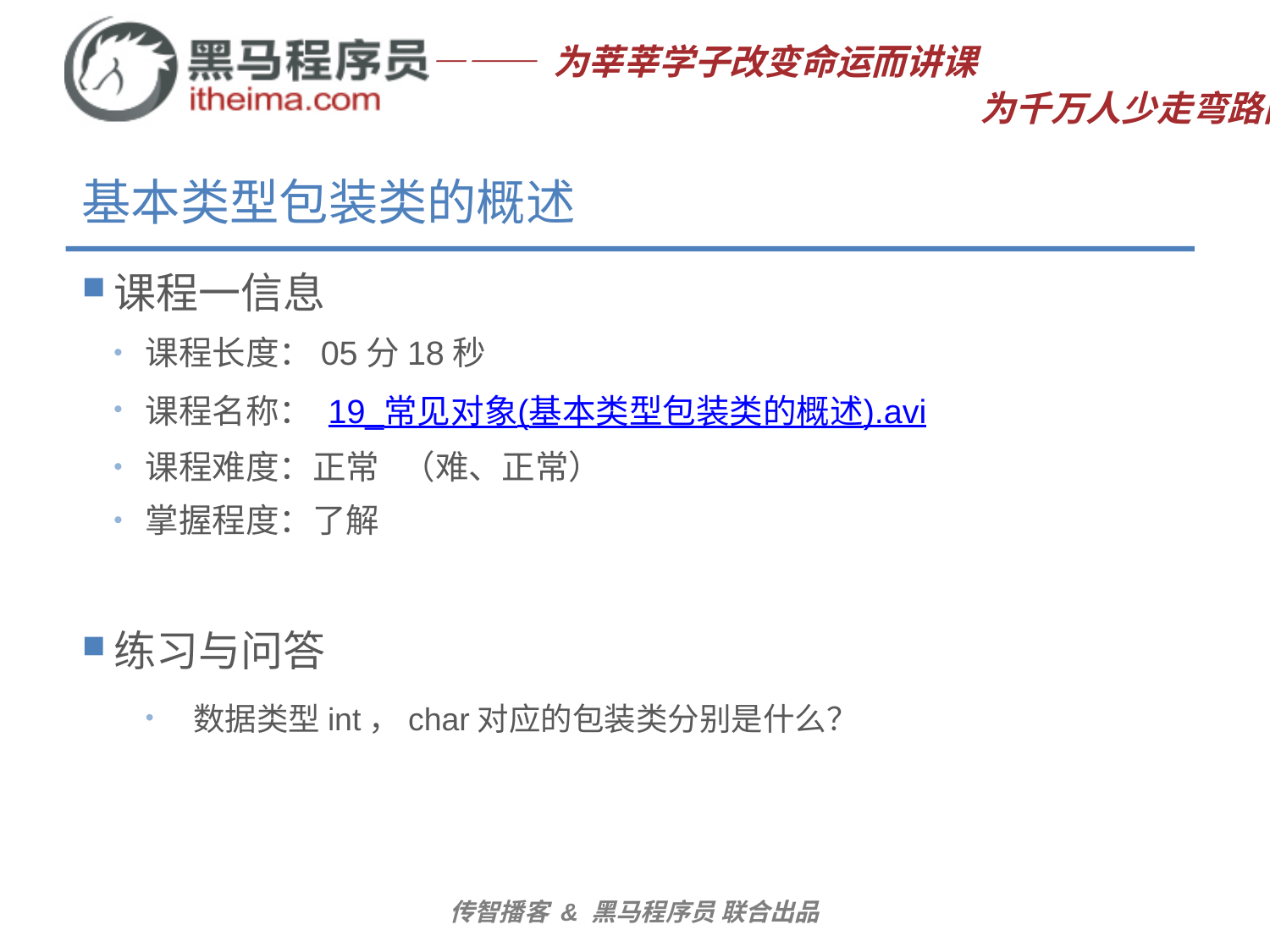

# 基本类型包装类的概述
课程一信息
课程长度：05分18秒
课程名称： 19_常见对象(基本类型包装类的概述).avi
课程难度：正常   （难、正常）
掌握程度：了解

练习与问答
数据类型int，char对应的包装类分别是什么？